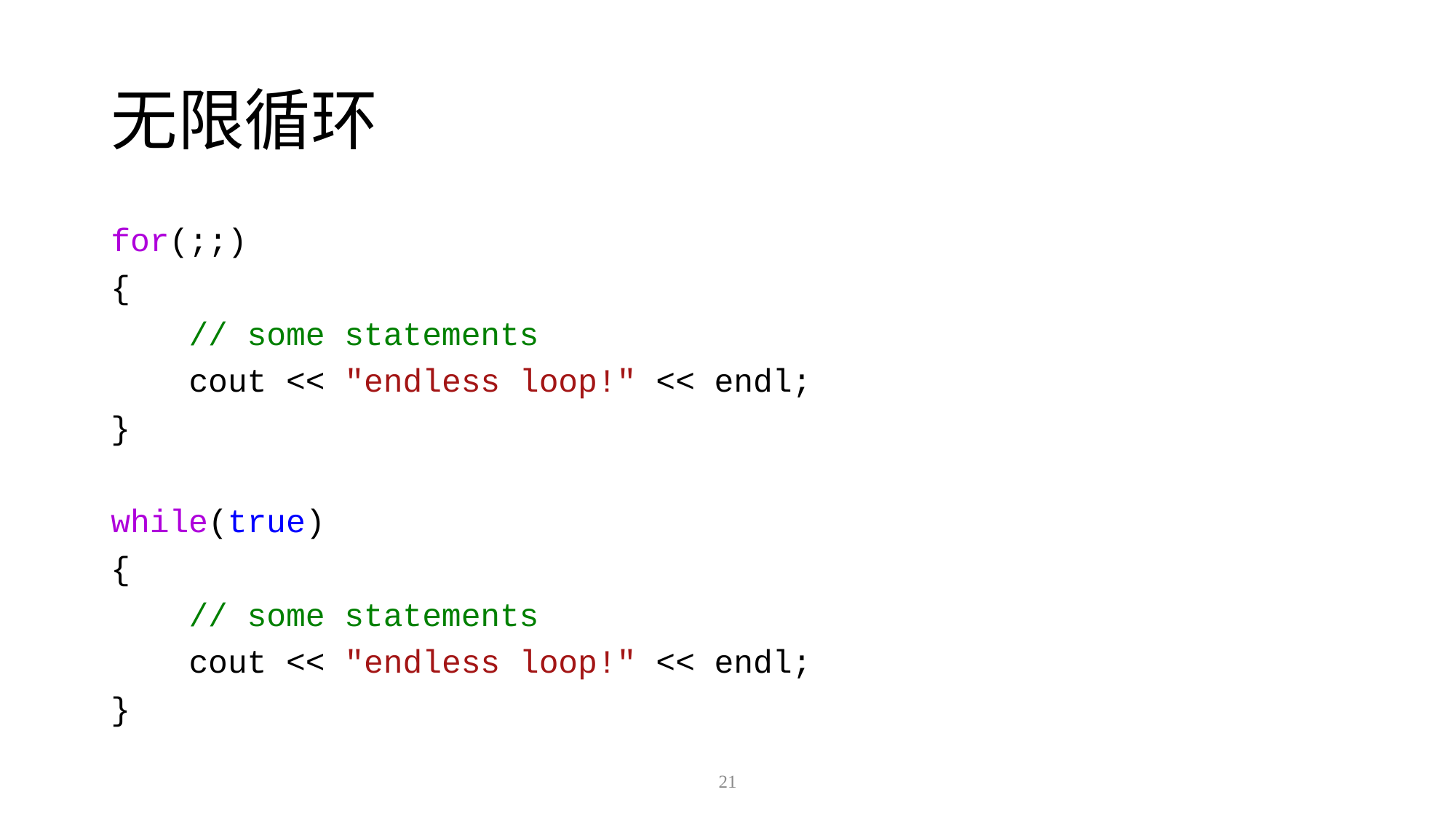

# 无限循环
for(;;)
{
    // some statements
    cout << "endless loop!" << endl;
}

while(true)
{
    // some statements
    cout << "endless loop!" << endl;
}

21